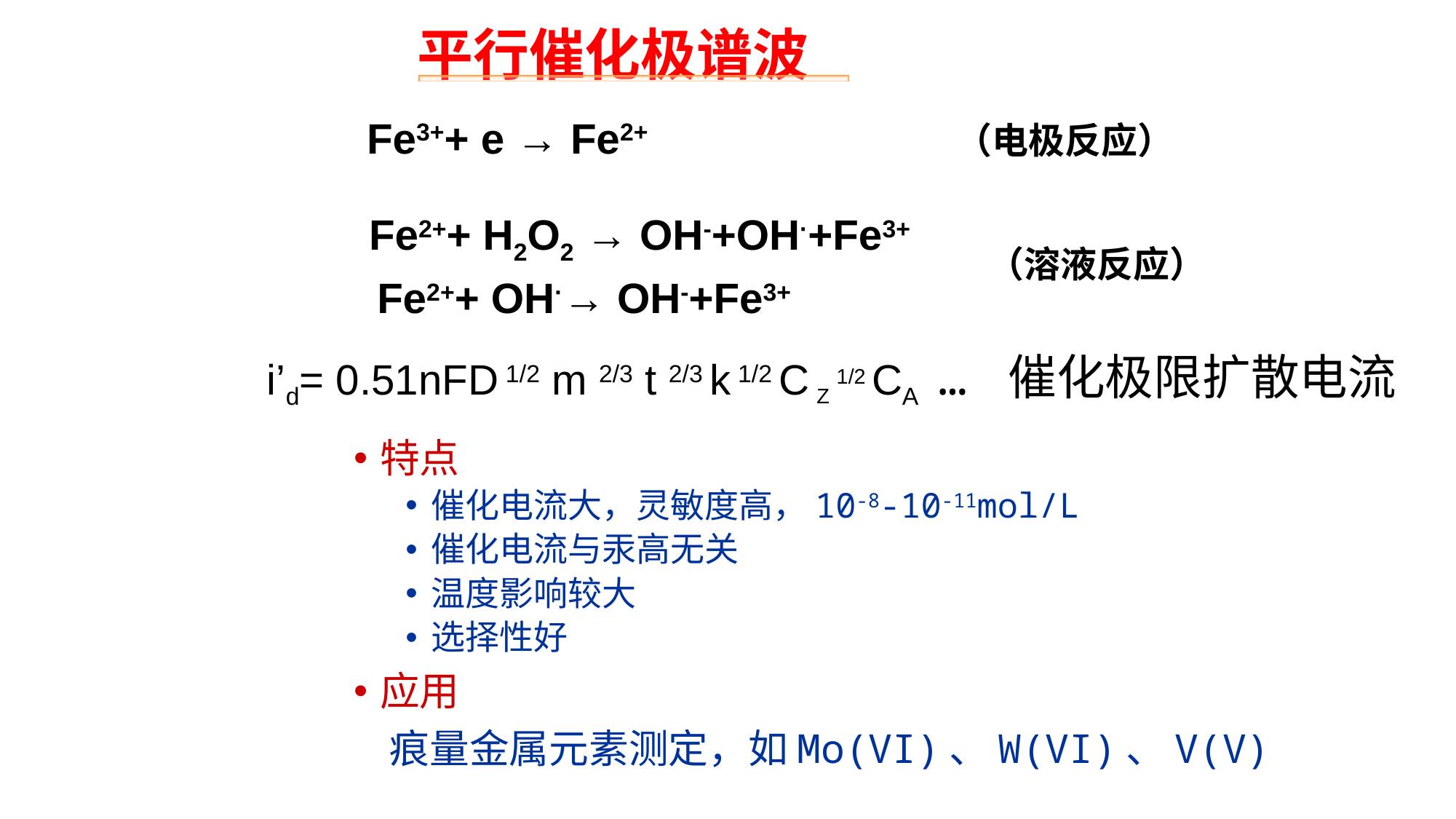

# 平行催化极谱波

Fe3++ e → Fe2+                                           （电极反应）
Fe2++ H2O2 → OH-+OH·+Fe3+
（溶液反应）
Fe2++ OH·→ OH-+Fe3+
   i’d= 0.51nFD 1/2 m 2/3 t 2/3 k 1/2 C Z 1/2 CA   … 催化极限扩散电流
特点
催化电流大，灵敏度高，10-8-10-11mol/L
催化电流与汞高无关
温度影响较大
选择性好
应用
   痕量金属元素测定，如Mo(VI)、W(VI)、V(V)